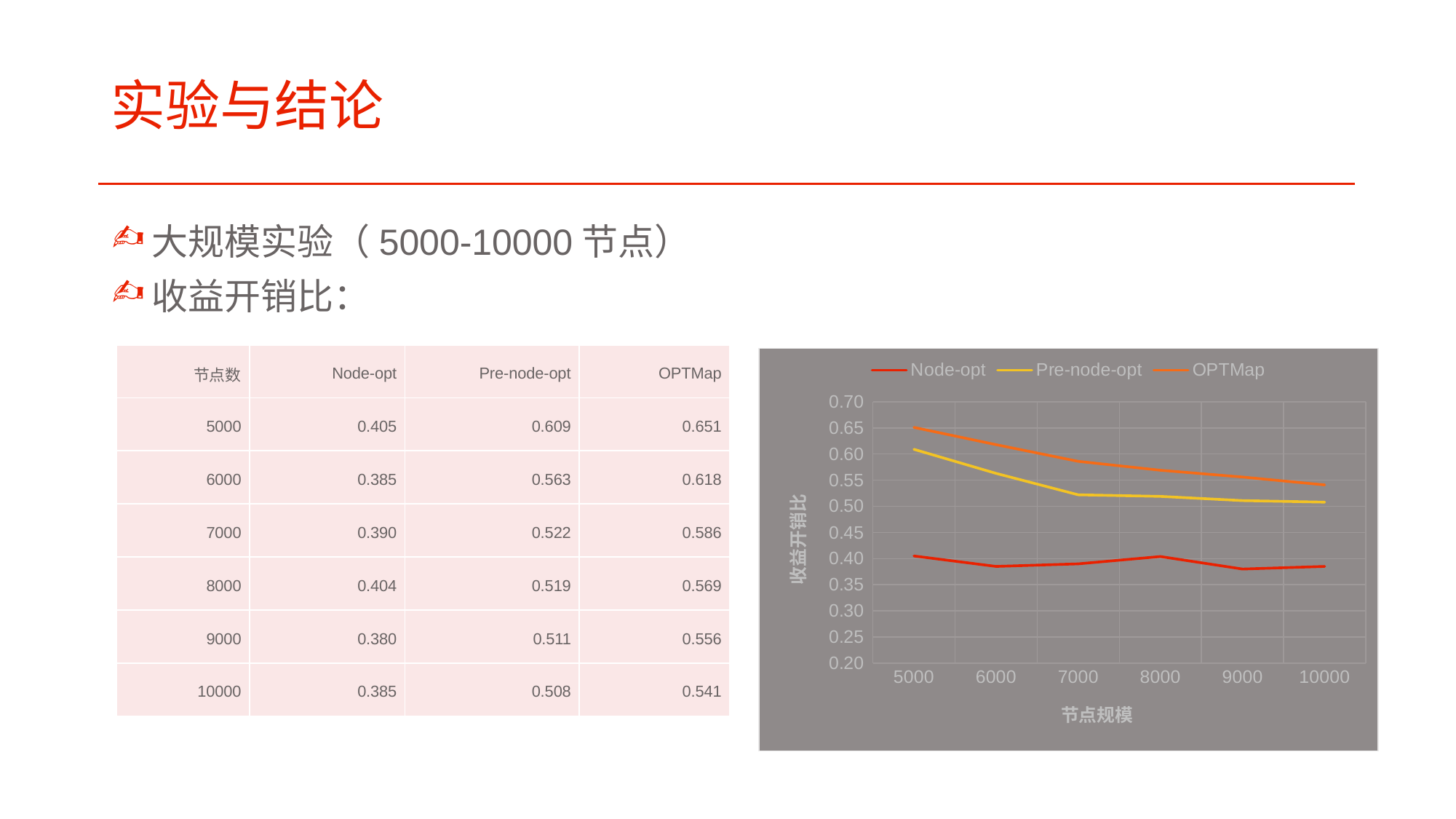

# 实验与结论
大规模实验（5000-10000节点）
收益开销比：

| 节点数 | Node-opt | Pre-node-opt | OPTMap |
| --- | --- | --- | --- |
| 5000 | 0.405 | 0.609 | 0.651 |
| 6000 | 0.385 | 0.563 | 0.618 |
| 7000 | 0.390 | 0.522 | 0.586 |
| 8000 | 0.404 | 0.519 | 0.569 |
| 9000 | 0.380 | 0.511 | 0.556 |
| 10000 | 0.385 | 0.508 | 0.541 |

### Chart

| Category | Node-opt | Pre-node-opt | OPTMap |
|---|---|---|---|
| 5000 | 0.405 | 0.609 | 0.651 |
| 6000 | 0.385 | 0.563 | 0.618 |
| 7000 | 0.39 | 0.522 | 0.586 |
| 8000 | 0.404 | 0.519 | 0.569 |
| 9000 | 0.38 | 0.511 | 0.556 |
| 10000 | 0.385 | 0.508 | 0.541 |